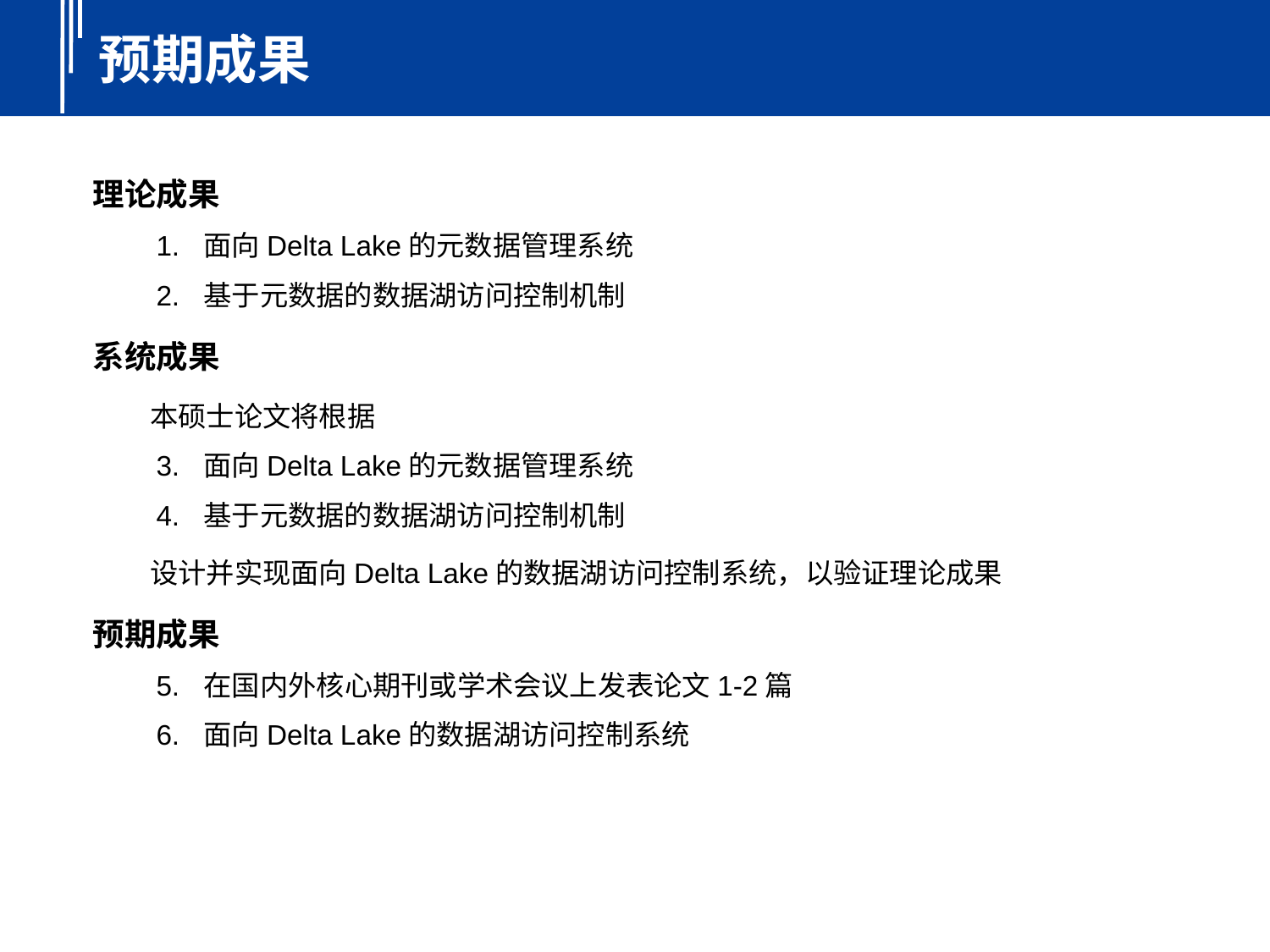

预期成果
理论成果
面向Delta Lake的元数据管理系统
基于元数据的数据湖访问控制机制
系统成果
        本硕士论文将根据
面向Delta Lake的元数据管理系统
基于元数据的数据湖访问控制机制
        设计并实现面向Delta Lake的数据湖访问控制系统，以验证理论成果
预期成果
在国内外核心期刊或学术会议上发表论文1-2篇
面向Delta Lake的数据湖访问控制系统
24